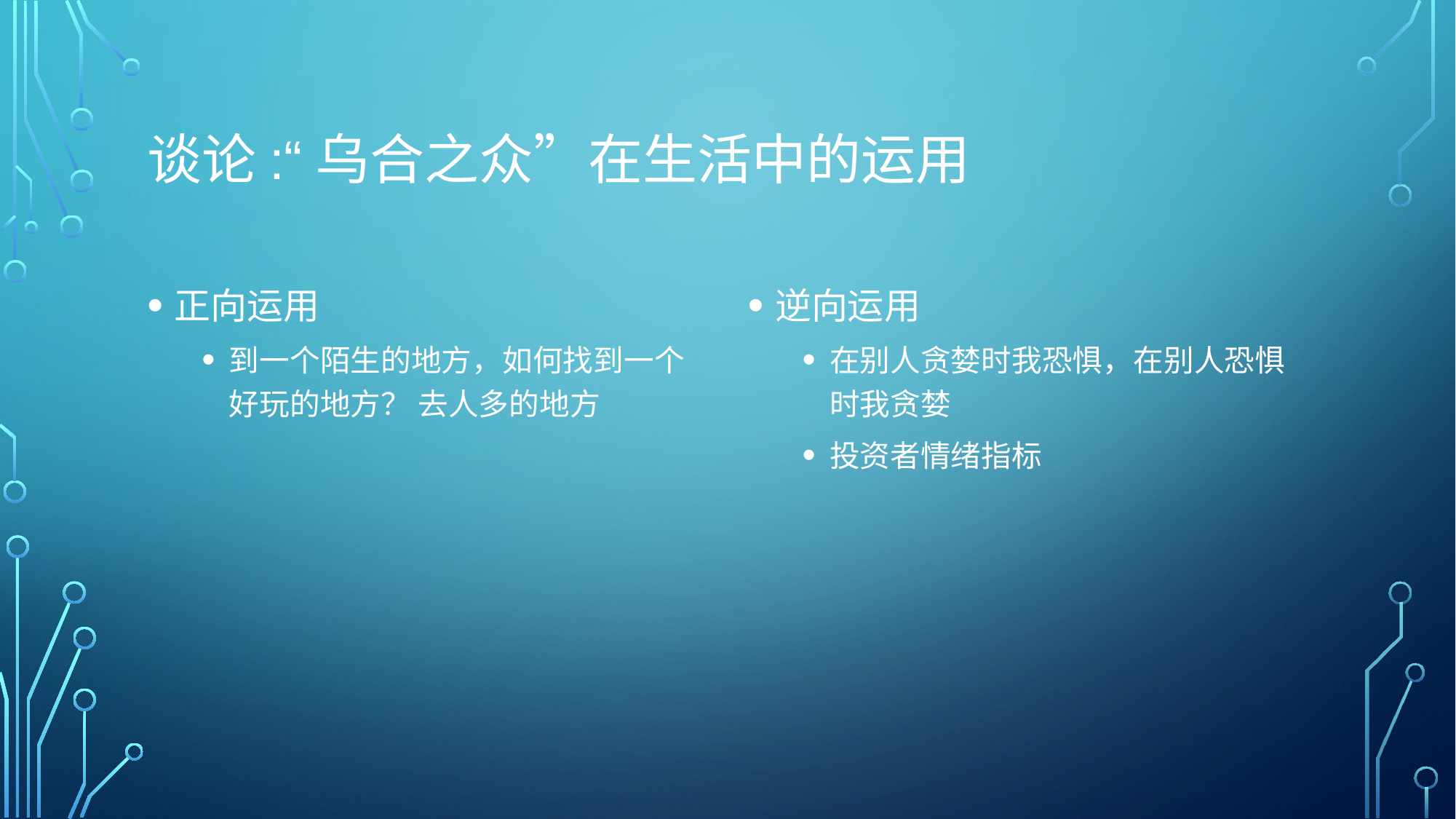

# 谈论:“乌合之众”在生活中的运用
正向运用
到一个陌生的地方，如何找到一个好玩的地方？ 去人多的地方

逆向运用
在别人贪婪时我恐惧，在别人恐惧时我贪婪
投资者情绪指标